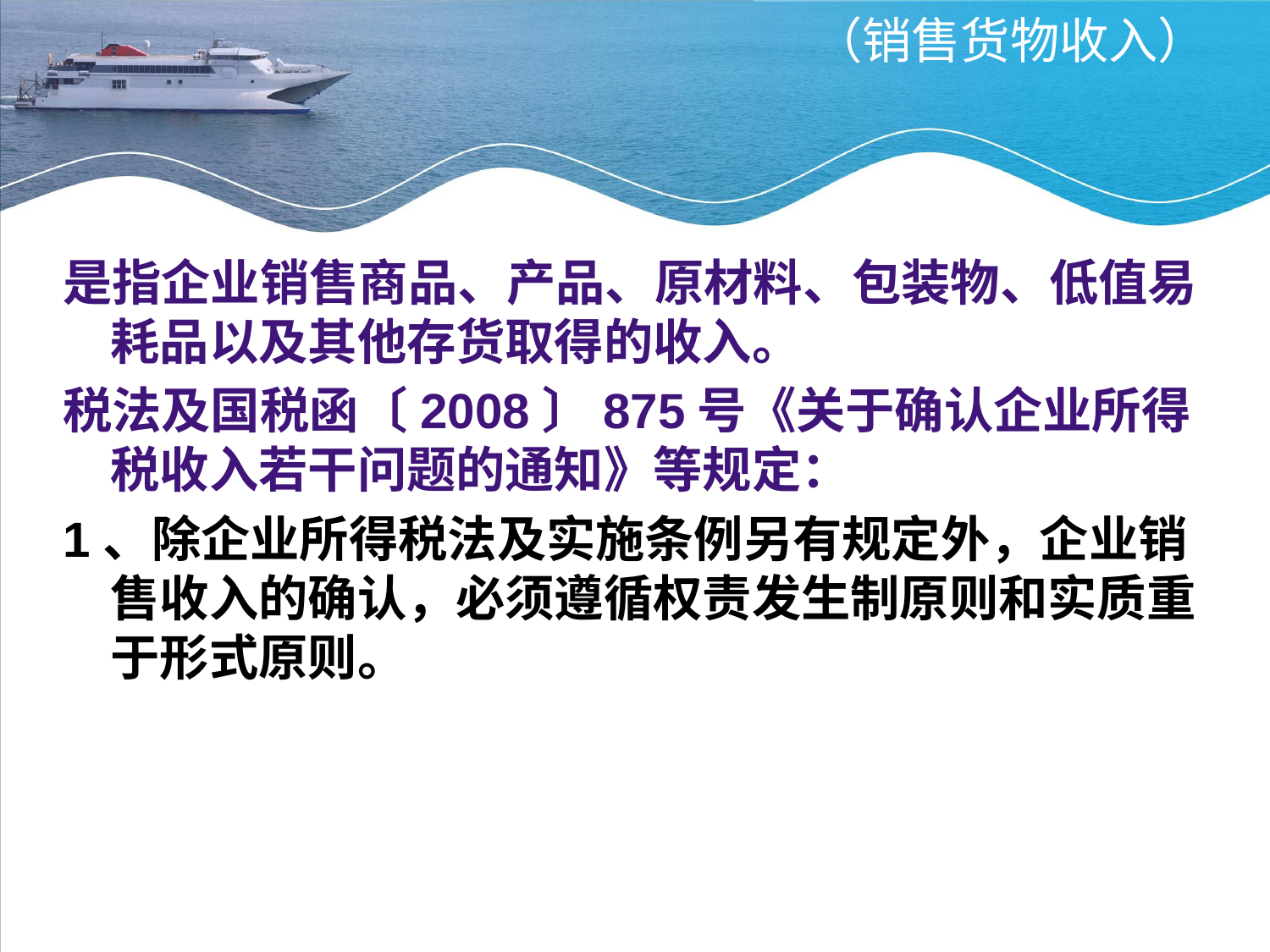

# （销售货物收入）
是指企业销售商品、产品、原材料、包装物、低值易耗品以及其他存货取得的收入。
税法及国税函〔2008〕875号《关于确认企业所得税收入若干问题的通知》等规定：
1、除企业所得税法及实施条例另有规定外，企业销售收入的确认，必须遵循权责发生制原则和实质重于形式原则。